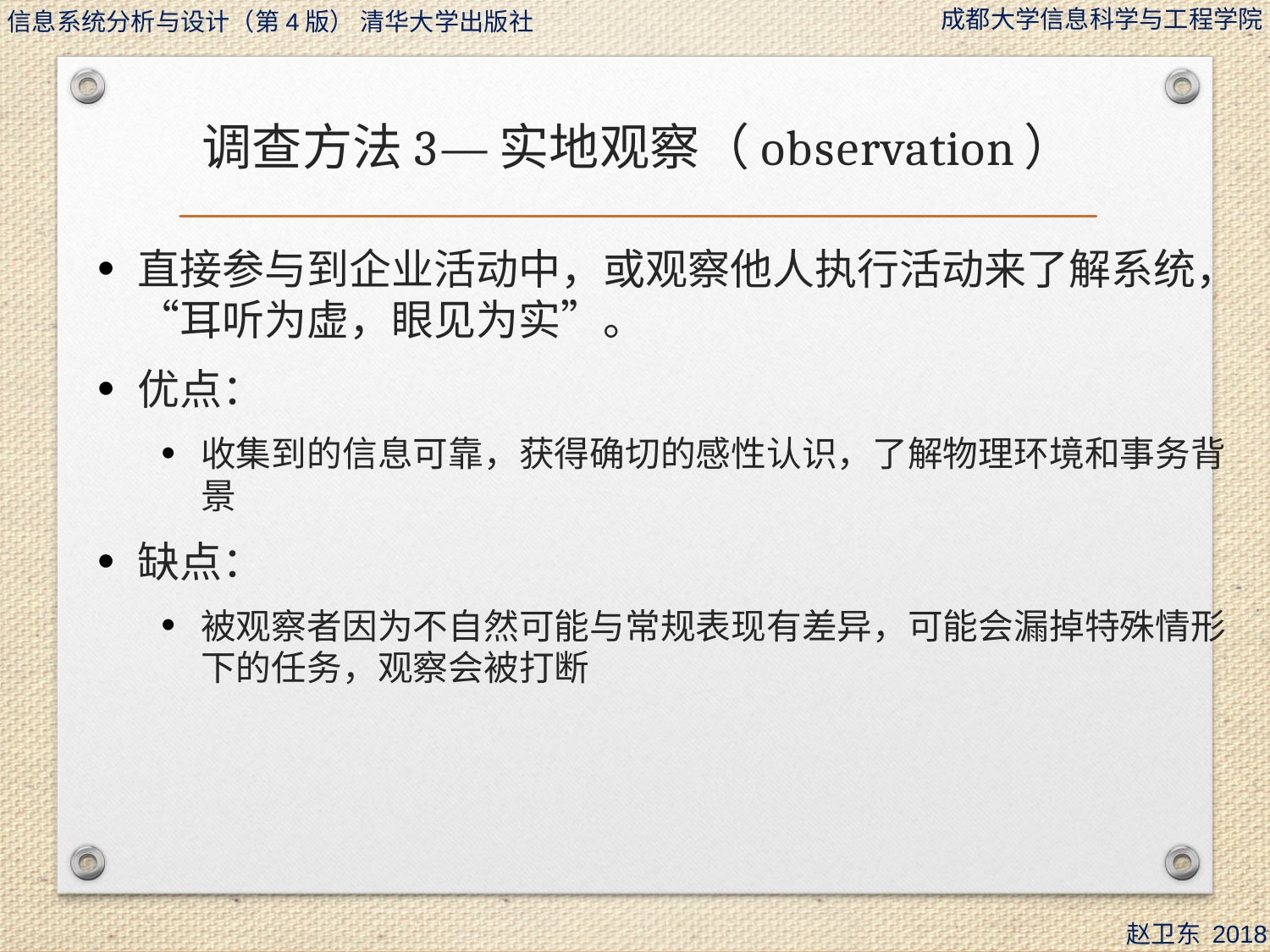

# 调查方法3—实地观察（observation）
直接参与到企业活动中，或观察他人执行活动来了解系统，“耳听为虚，眼见为实”。
优点：
收集到的信息可靠，获得确切的感性认识，了解物理环境和事务背景
缺点：
被观察者因为不自然可能与常规表现有差异，可能会漏掉特殊情形下的任务，观察会被打断